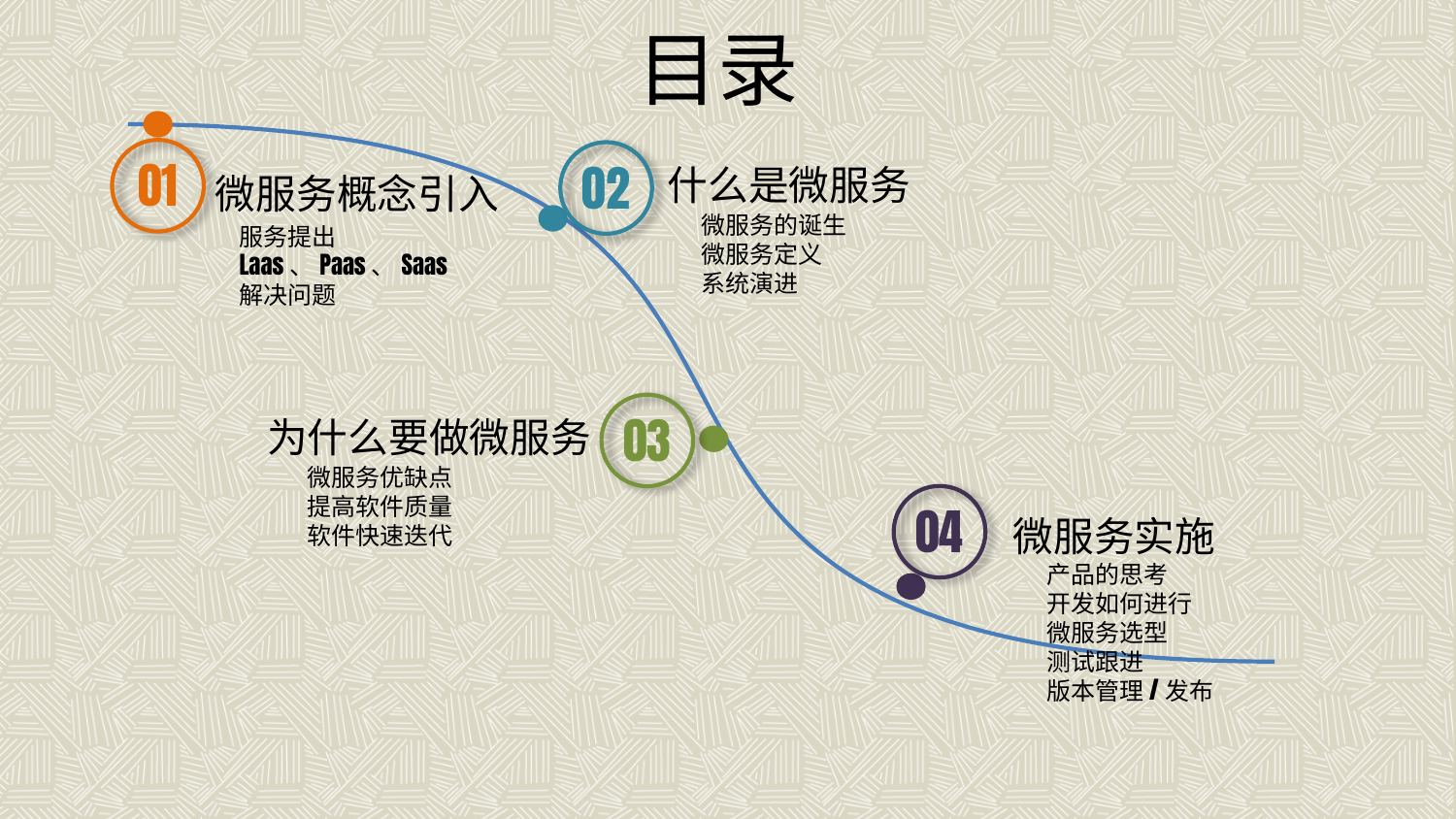

目录

01
什么是微服务
02
微服务概念引入
微服务的诞生
微服务定义
系统演进

服务提出
Laas、Paas、Saas
解决问题

03
为什么要做微服务

微服务优缺点
提高软件质量
软件快速迭代

04
微服务实施
产品的思考
开发如何进行
微服务选型
测试跟进
版本管理/发布